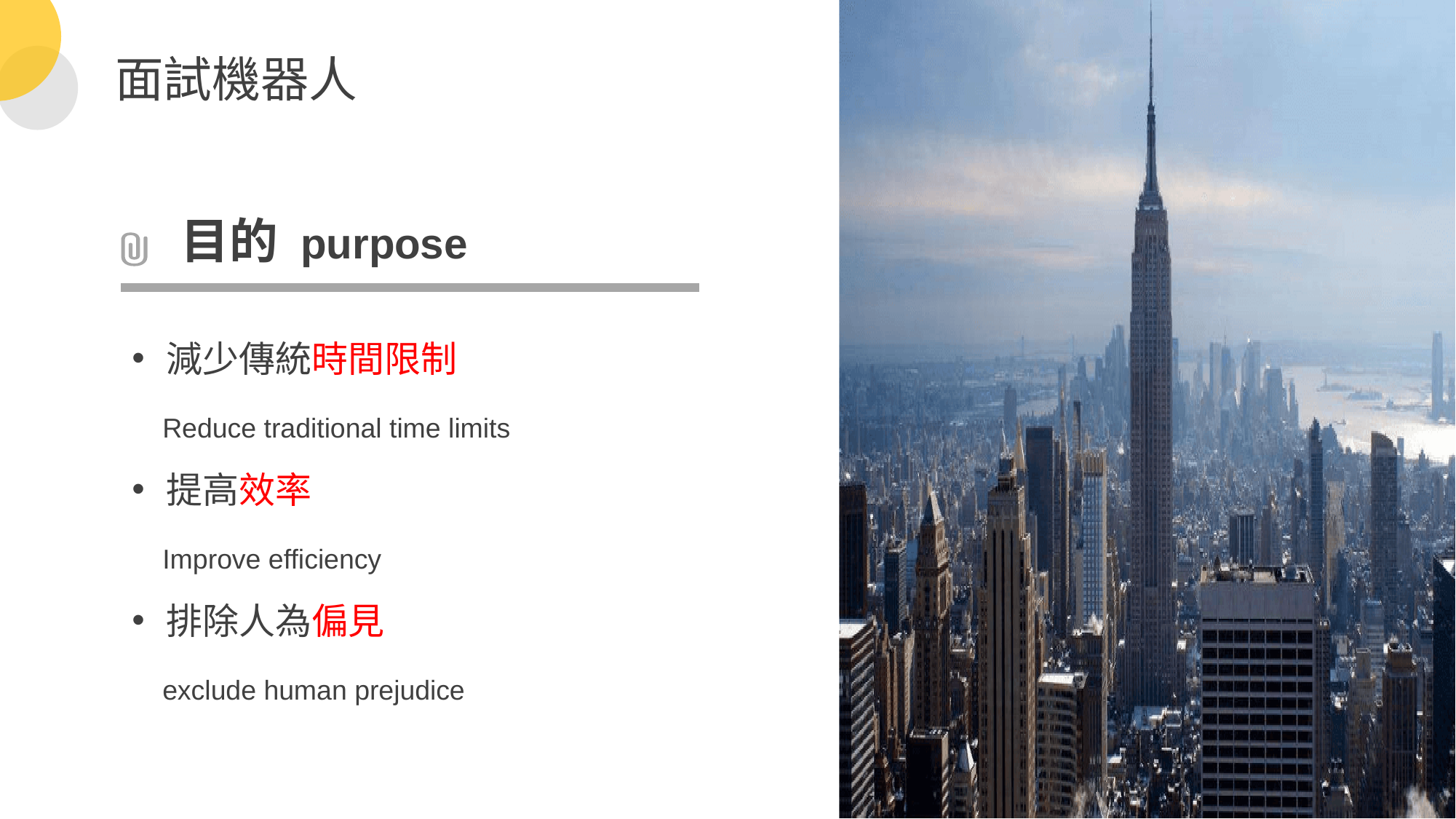

面試機器人
目的 purpose

減少傳統時間限制
   Reduce traditional time limits
提高效率
   Improve efficiency
排除人為偏見
   exclude human prejudice